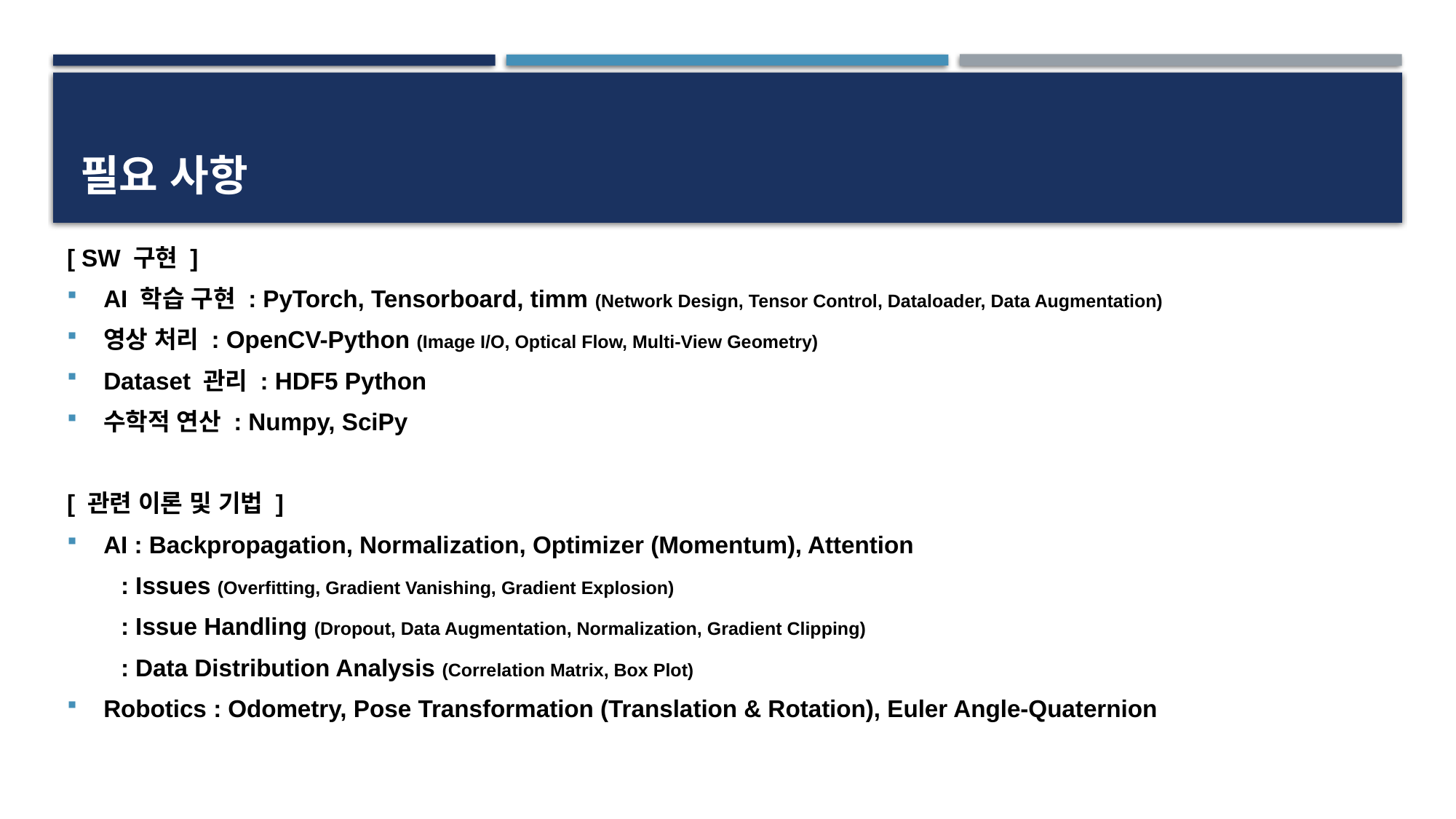

# 필요 사항
[ SW 구현 ]
AI 학습 구현 : PyTorch, Tensorboard, timm (Network Design, Tensor Control, Dataloader, Data Augmentation)
영상 처리 : OpenCV-Python (Image I/O, Optical Flow, Multi-View Geometry)
Dataset 관리 : HDF5 Python
수학적 연산 : Numpy, SciPy

[ 관련 이론 및 기법 ]
AI : Backpropagation, Normalization, Optimizer (Momentum), Attention
        : Issues (Overfitting, Gradient Vanishing, Gradient Explosion)
        : Issue Handling (Dropout, Data Augmentation, Normalization, Gradient Clipping)
        : Data Distribution Analysis (Correlation Matrix, Box Plot)
Robotics : Odometry, Pose Transformation (Translation & Rotation), Euler Angle-Quaternion